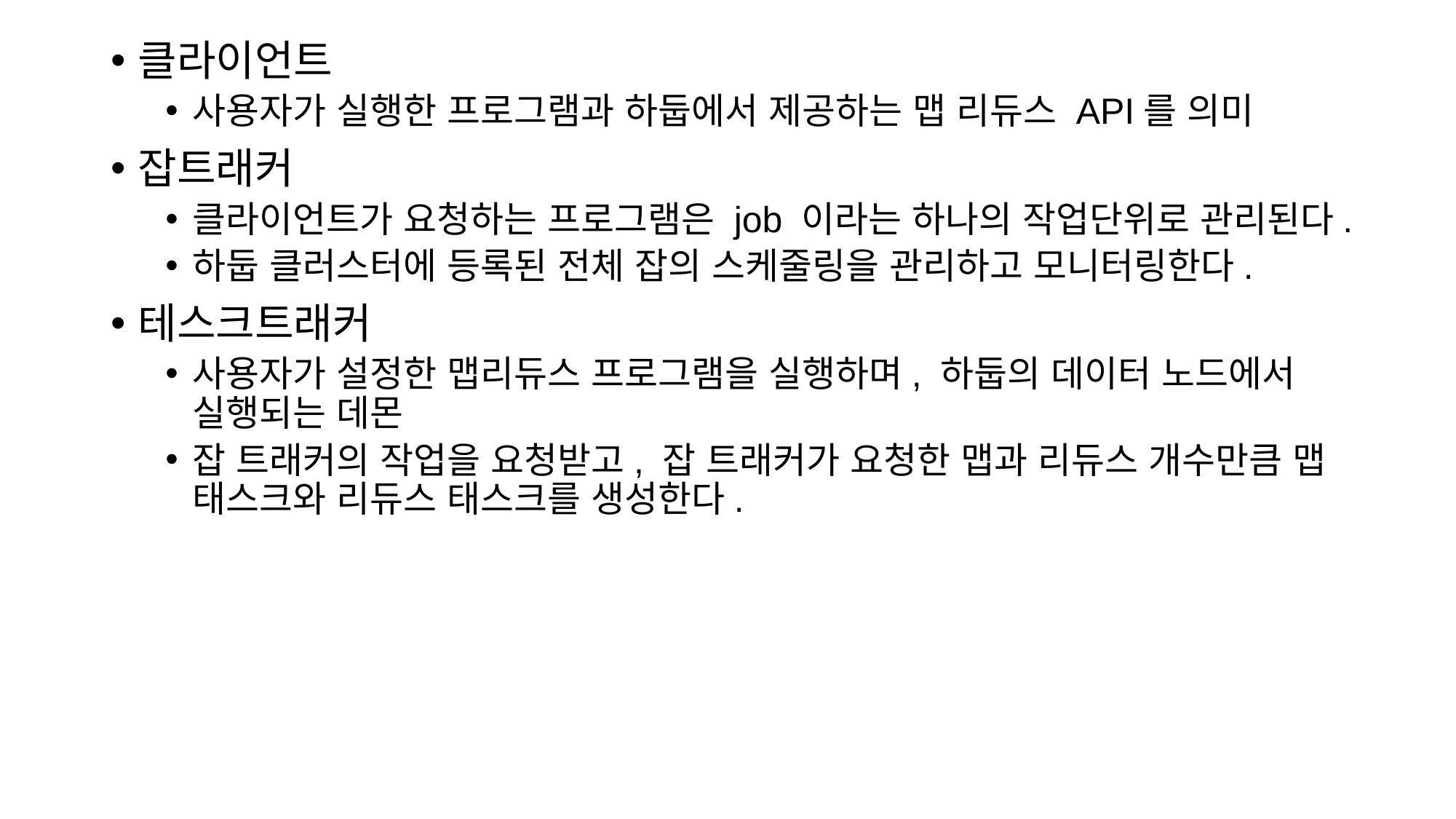

클라이언트
사용자가 실행한 프로그램과 하둡에서 제공하는 맵 리듀스 API를 의미
잡트래커
클라이언트가 요청하는 프로그램은 job 이라는 하나의 작업단위로 관리된다.
하둡 클러스터에 등록된 전체 잡의 스케줄링을 관리하고 모니터링한다.
테스크트래커
사용자가 설정한 맵리듀스 프로그램을 실행하며, 하둡의 데이터 노드에서 실행되는 데몬
잡 트래커의 작업을 요청받고, 잡 트래커가 요청한 맵과 리듀스 개수만큼 맵 태스크와 리듀스 태스크를 생성한다.